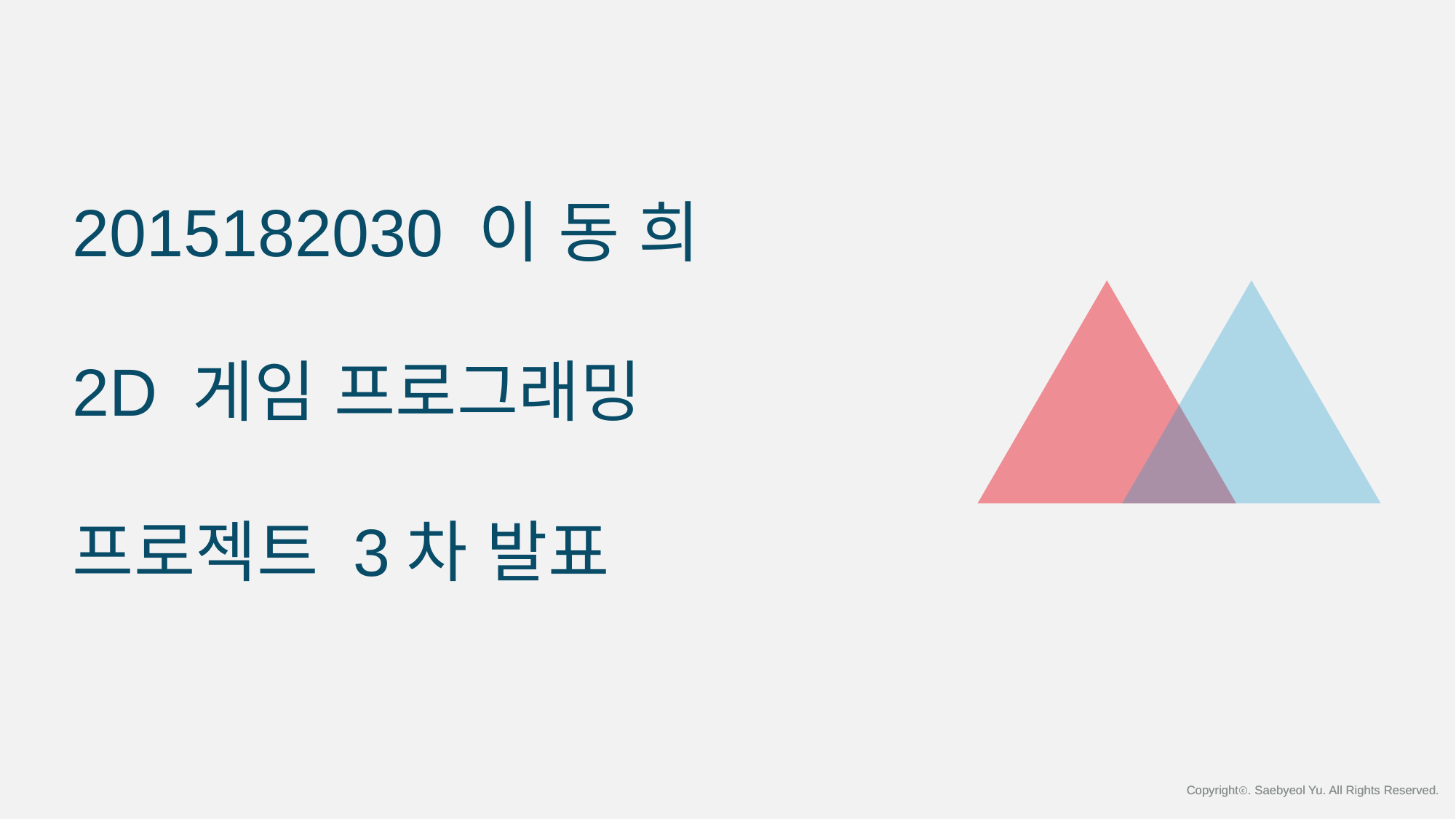

2015182030 이 동 희

2D 게임 프로그래밍

프로젝트 3차 발표

Copyrightⓒ. Saebyeol Yu. All Rights Reserved.